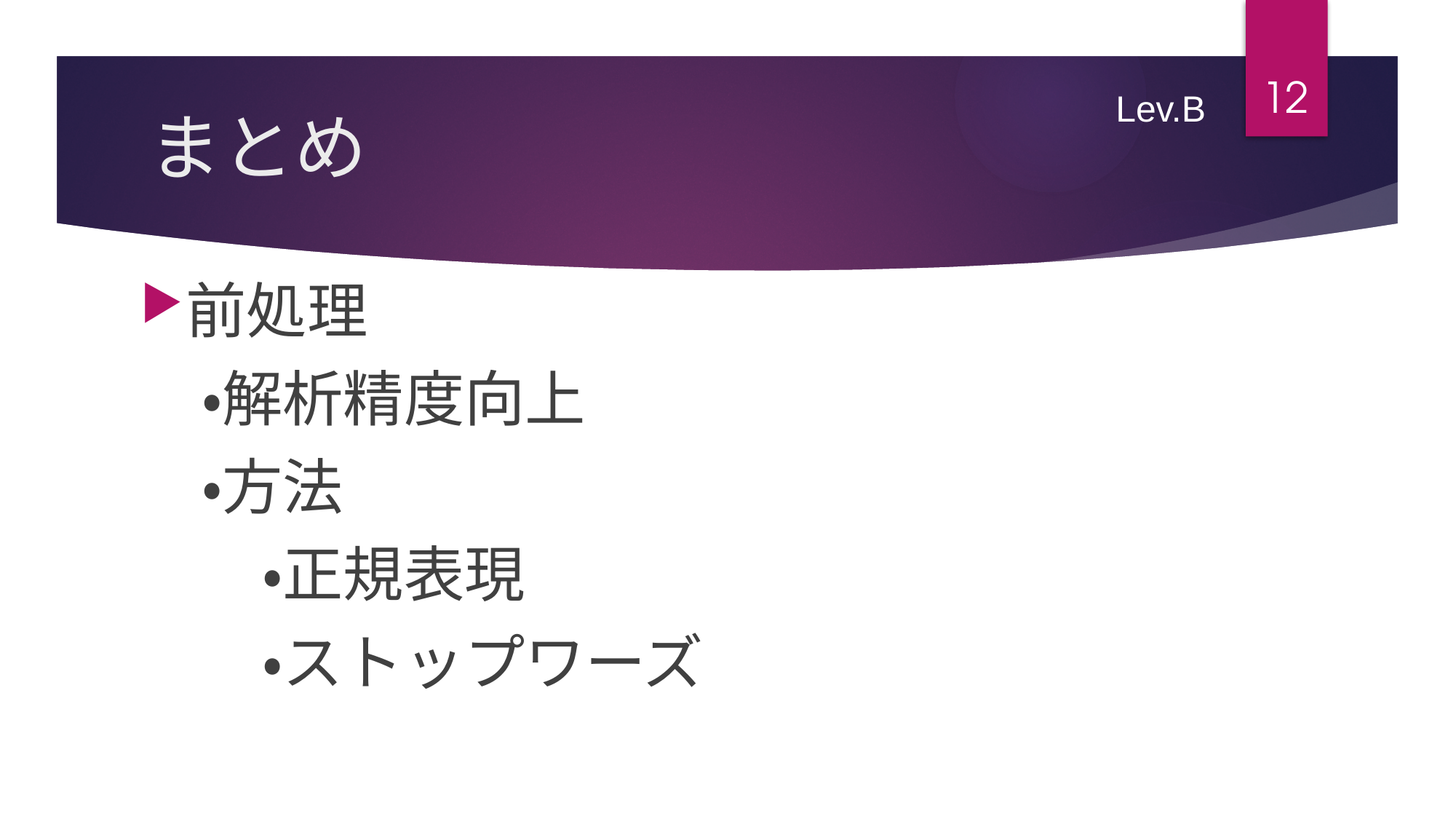

12
Lev.B
# まとめ
前処理
　・解析精度向上
　・方法
　　・正規表現
　　・ストップワーズ